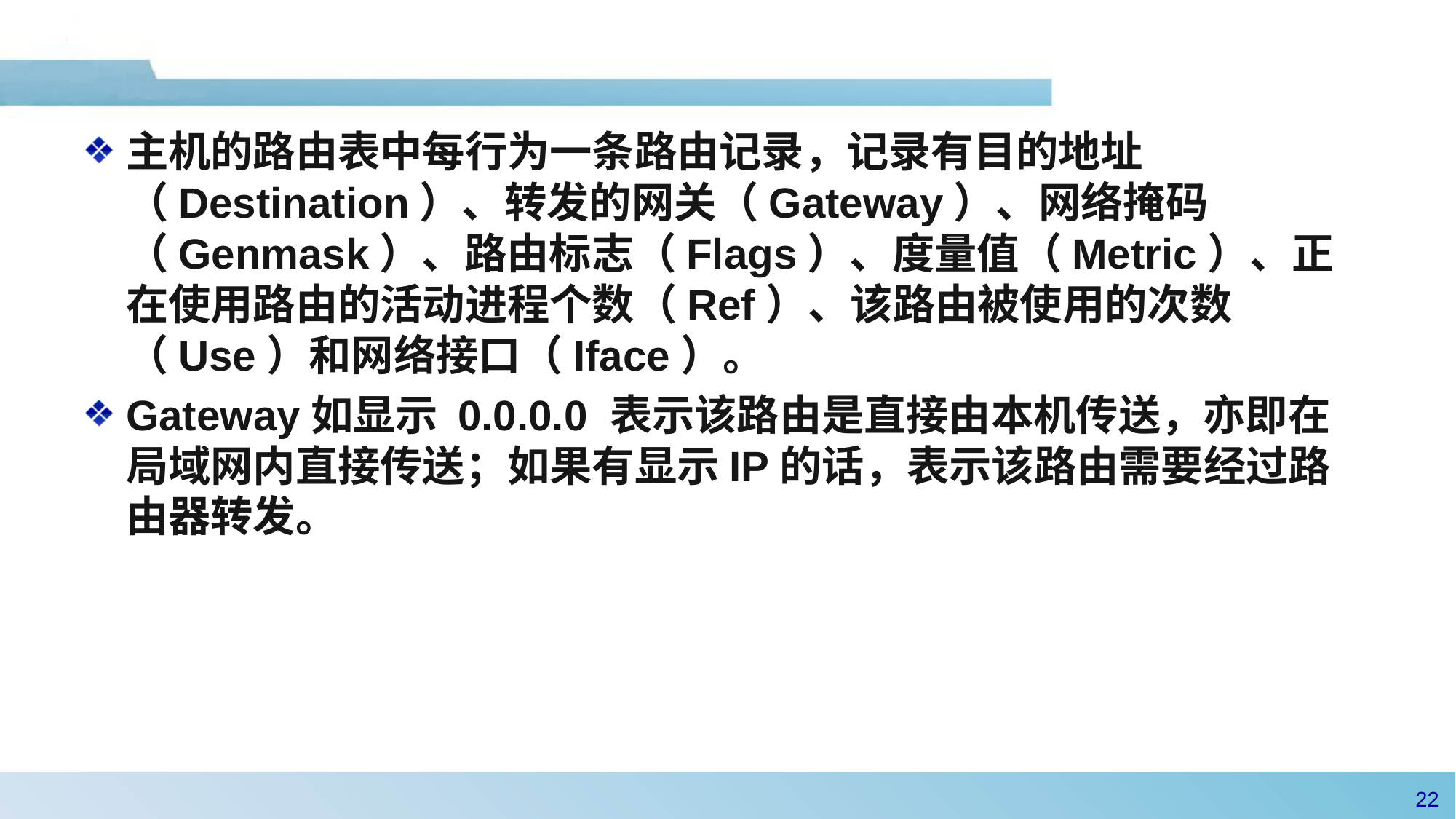

主机的路由表中每行为一条路由记录，记录有目的地址（Destination）、转发的网关（Gateway）、网络掩码（Genmask）、路由标志（Flags）、度量值（Metric）、正在使用路由的活动进程个数（Ref）、该路由被使用的次数（Use）和网络接口（Iface）。
Gateway如显示 0.0.0.0 表示该路由是直接由本机传送，亦即在局域网内直接传送；如果有显示IP的话，表示该路由需要经过路由器转发。
22